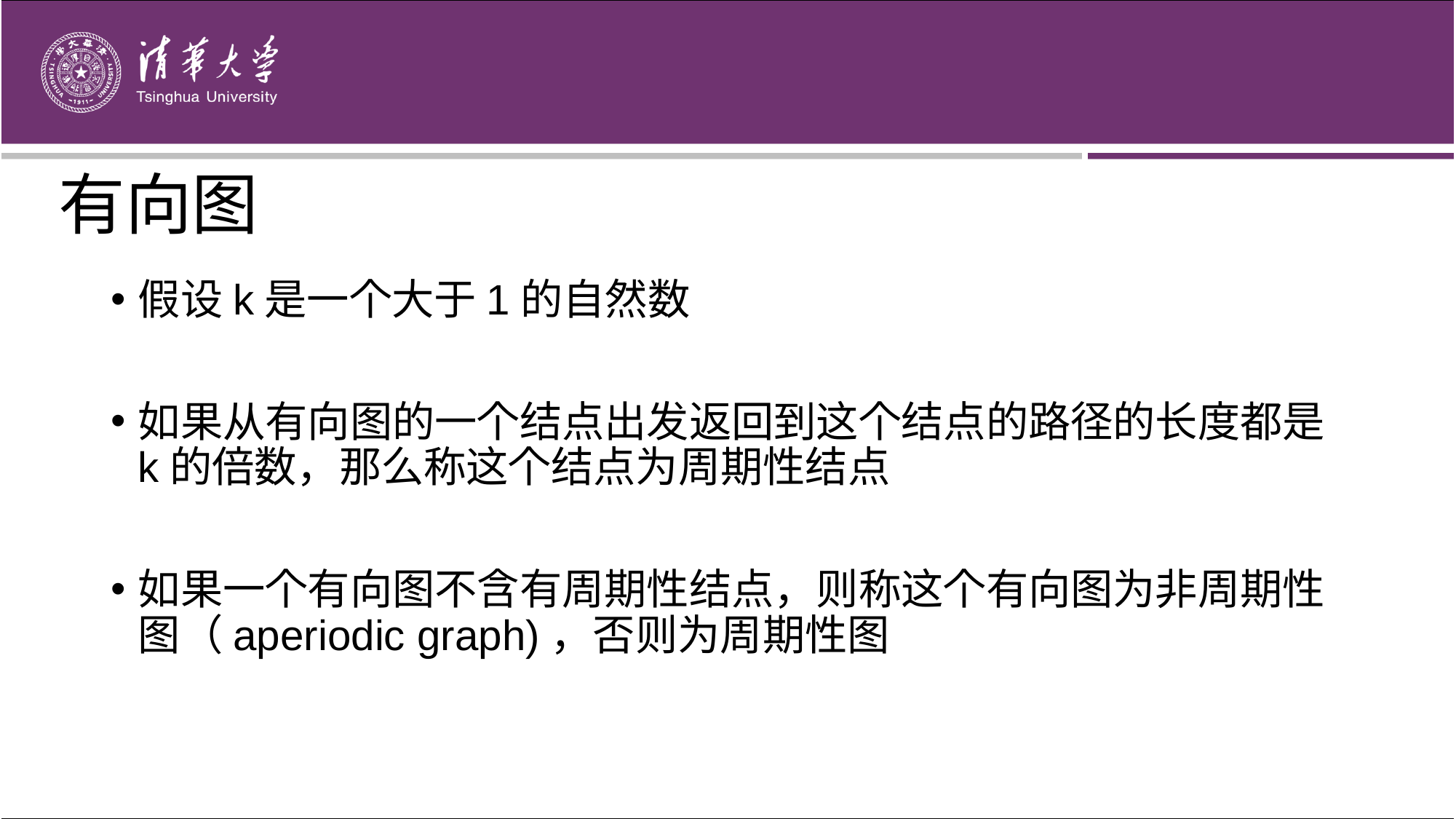

# 有向图
假设k是一个大于1的自然数

如果从有向图的一个结点出发返回到这个结点的路径的长度都是k的倍数，那么称这个结点为周期性结点

如果一个有向图不含有周期性结点，则称这个有向图为非周期性图（aperiodic graph)，否则为周期性图